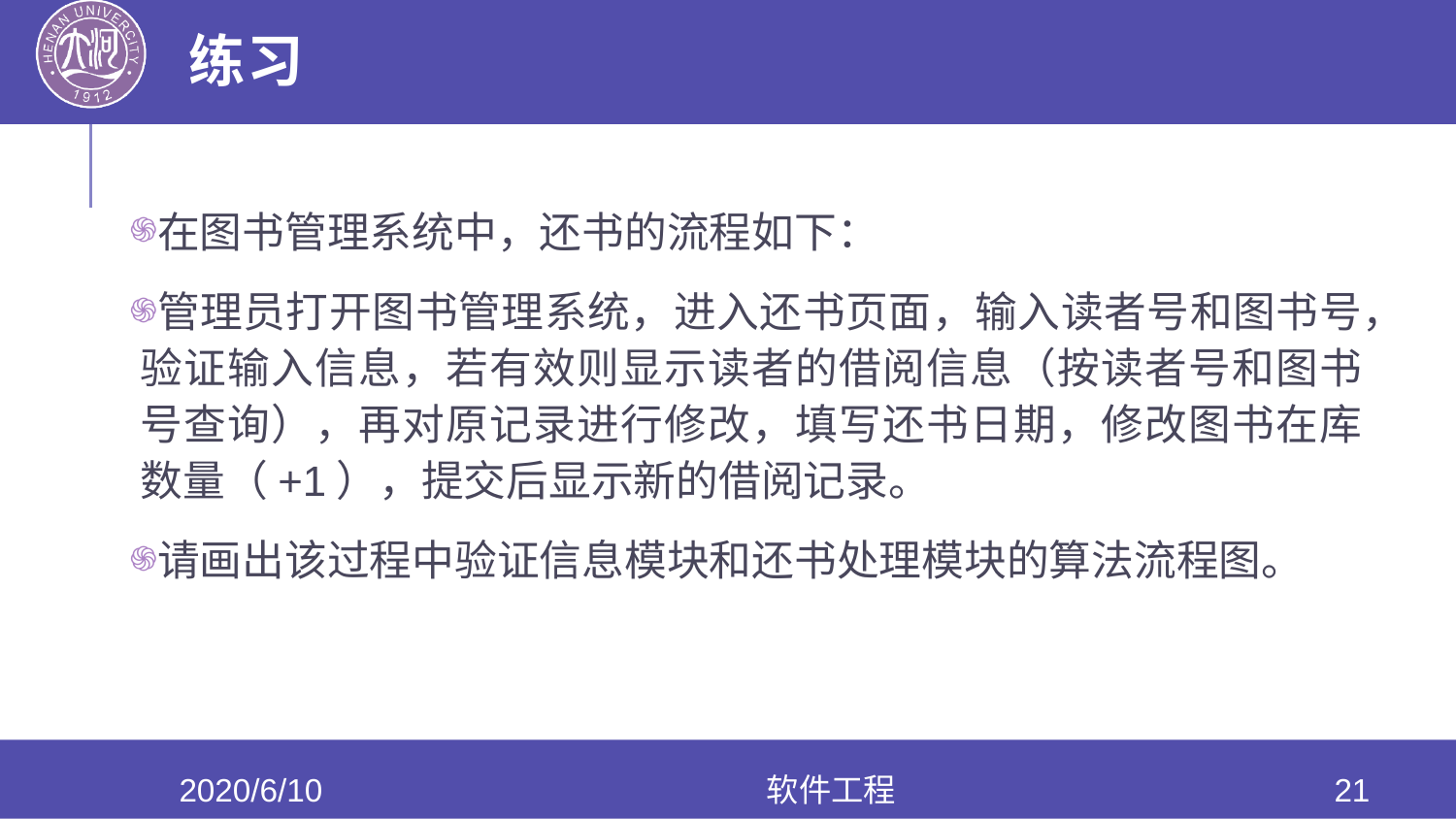

# 练习
在图书管理系统中，还书的流程如下：
管理员打开图书管理系统，进入还书页面，输入读者号和图书号，验证输入信息，若有效则显示读者的借阅信息（按读者号和图书号查询），再对原记录进行修改，填写还书日期，修改图书在库数量（+1），提交后显示新的借阅记录。
请画出该过程中验证信息模块和还书处理模块的算法流程图。
2020/6/10
软件工程
21